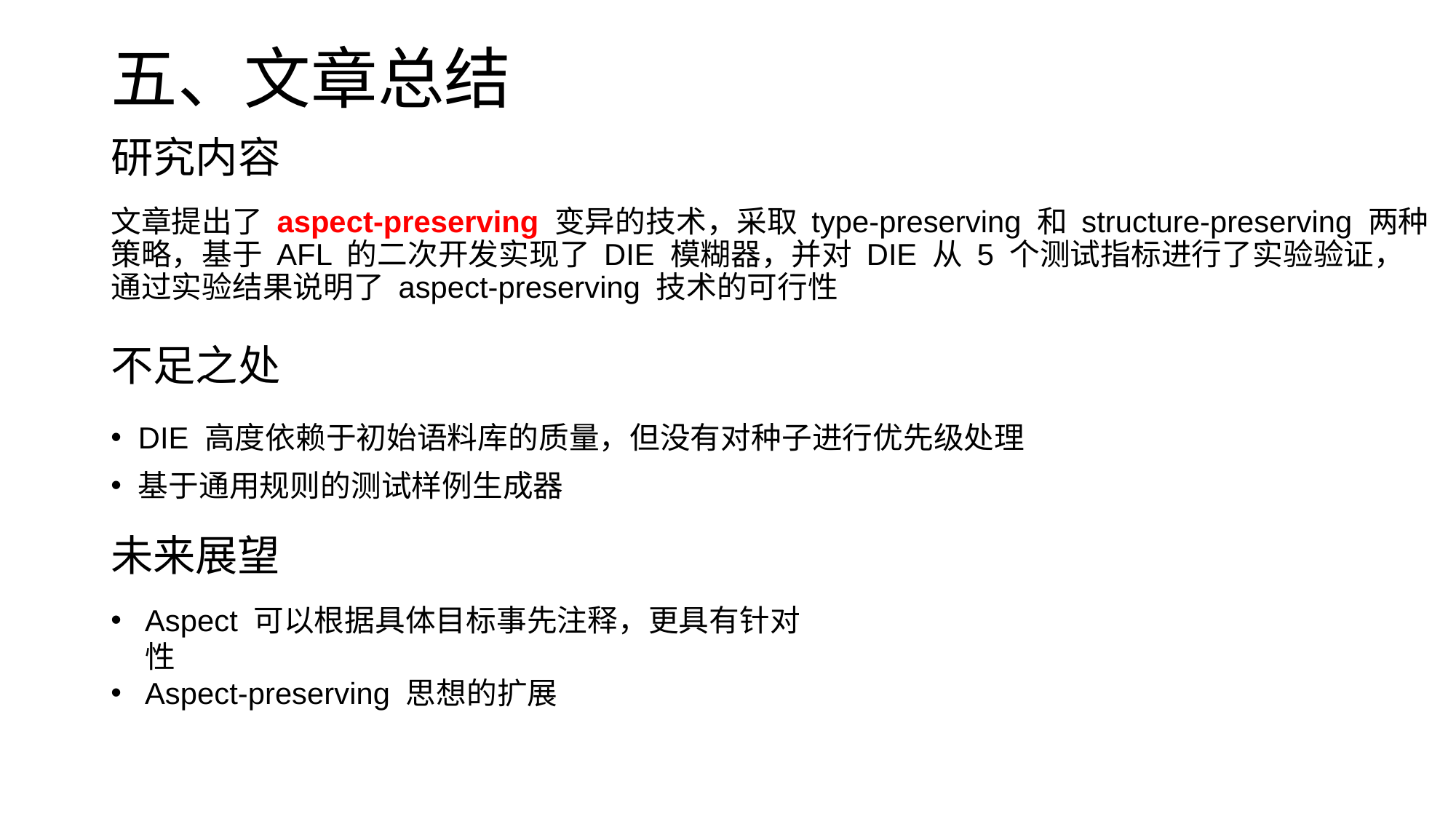

# 五、文章总结
研究内容
文章提出了 aspect-preserving 变异的技术，采取 type-preserving 和 structure-preserving 两种策略，基于 AFL 的二次开发实现了 DIE 模糊器，并对 DIE 从 5 个测试指标进行了实验验证，通过实验结果说明了 aspect-preserving 技术的可行性
不足之处
DIE 高度依赖于初始语料库的质量，但没有对种子进行优先级处理
基于通用规则的测试样例生成器

未来展望
Aspect 可以根据具体目标事先注释，更具有针对性
Aspect-preserving 思想的扩展